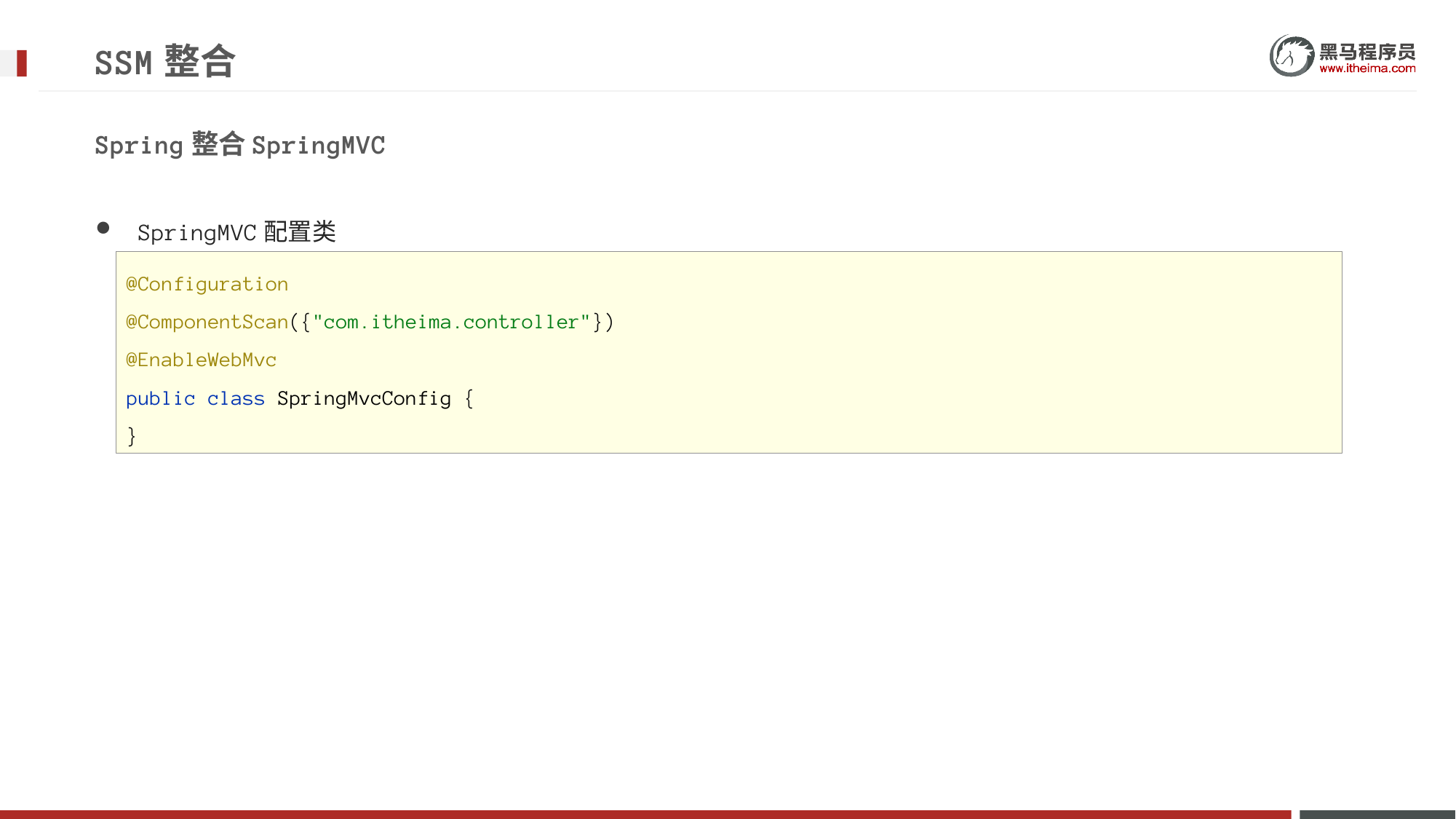

# SSM整合
Spring整合SpringMVC
SpringMVC配置类
@Configuration
@ComponentScan({"com.itheima.controller"})
@EnableWebMvc
public class SpringMvcConfig {
}